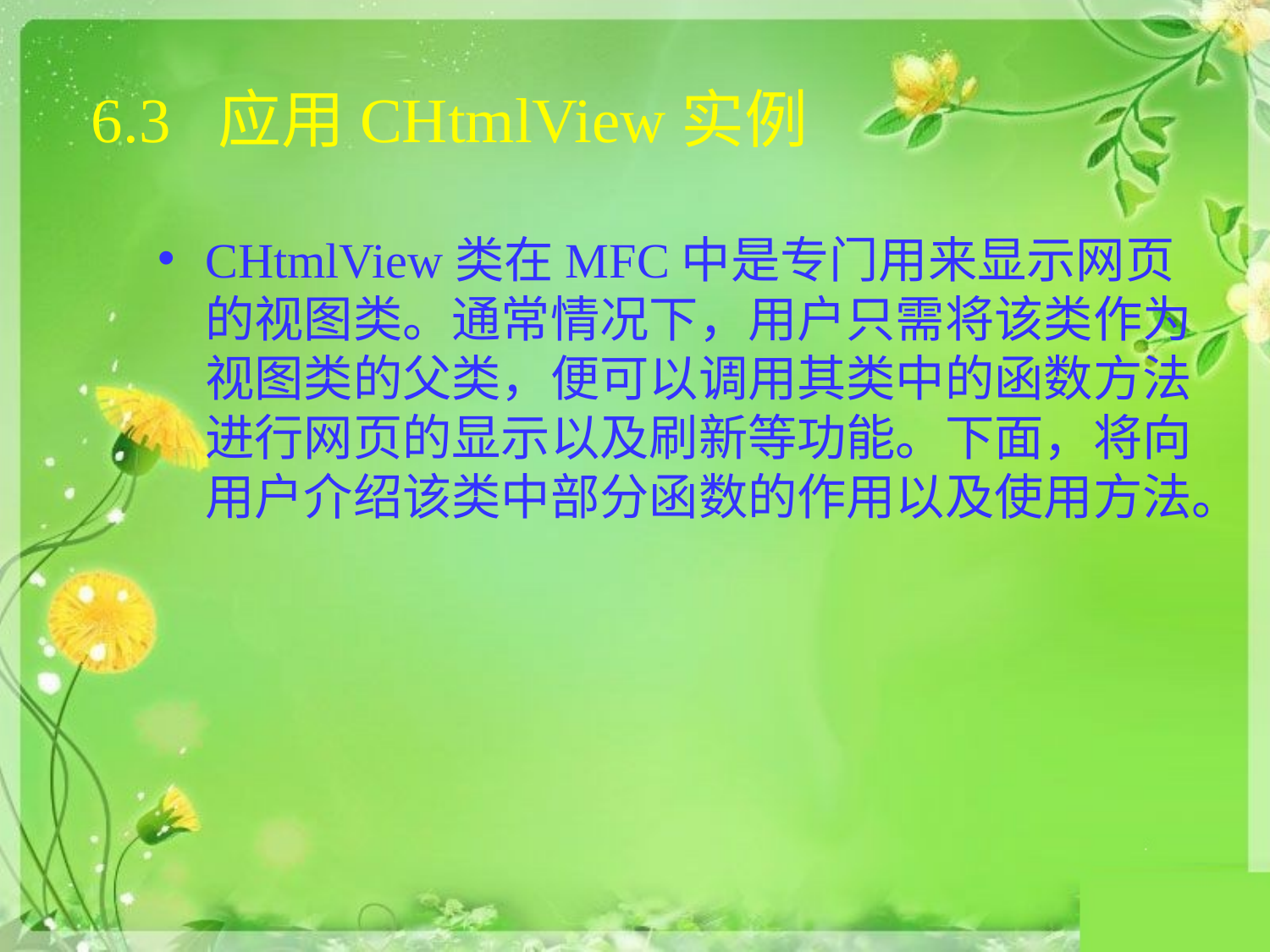

# 6.3  应用CHtmlView实例
CHtmlView类在MFC中是专门用来显示网页的视图类。通常情况下，用户只需将该类作为视图类的父类，便可以调用其类中的函数方法进行网页的显示以及刷新等功能。下面，将向用户介绍该类中部分函数的作用以及使用方法。